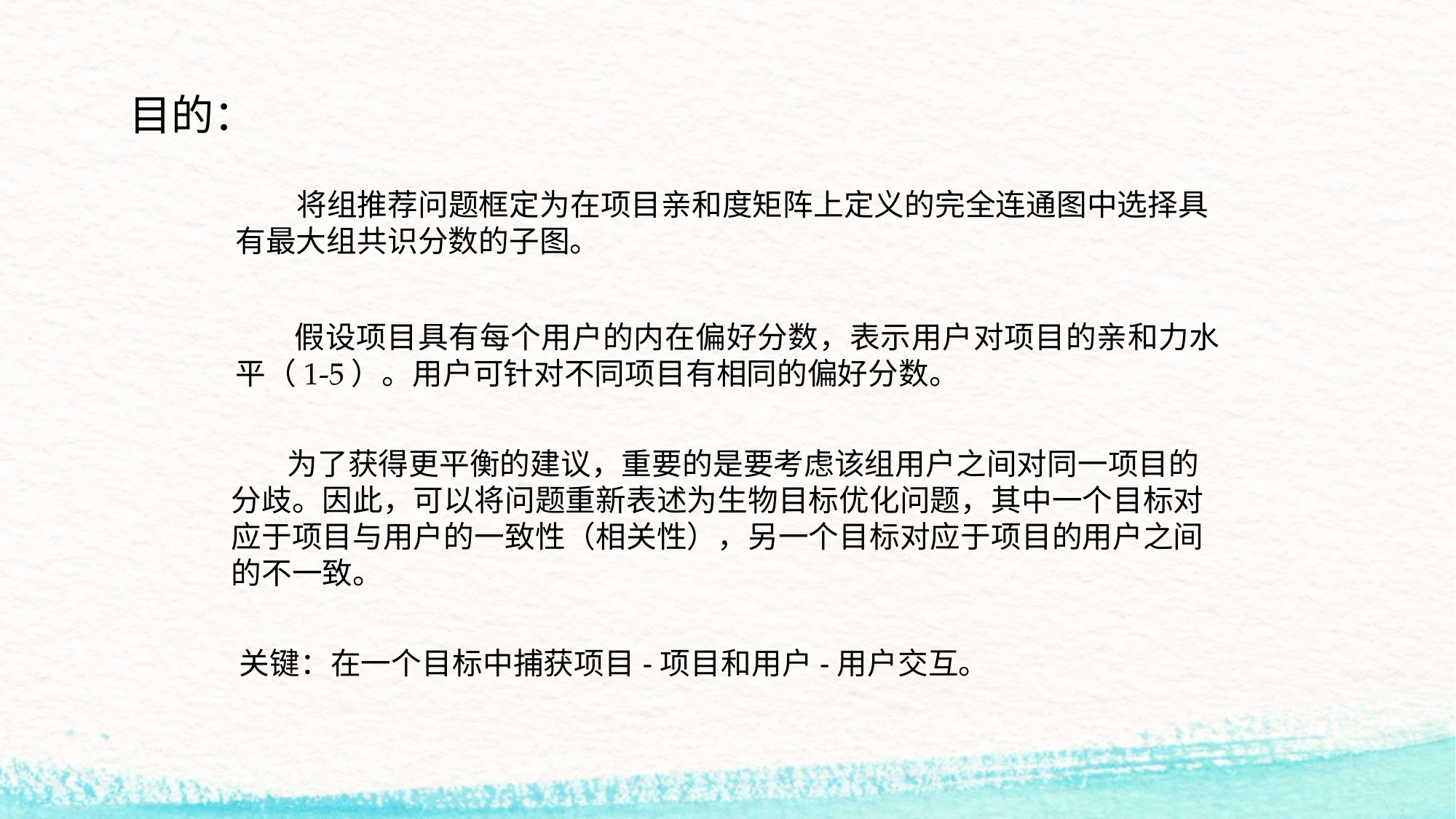

目的：
        将组推荐问题框定为在项目亲和度矩阵上定义的完全连通图中选择具有最大组共识分数的子图。
   假设项目具有每个用户的内在偏好分数，表示用户对项目的亲和力水平（1-5）。用户可针对不同项目有相同的偏好分数。
        为了获得更平衡的建议，重要的是要考虑该组用户之间对同一项目的分歧。因此，可以将问题重新表述为生物目标优化问题，其中一个目标对应于项目与用户的一致性（相关性），另一个目标对应于项目的用户之间的不一致。
关键：在一个目标中捕获项目-项目和用户-用户交互。